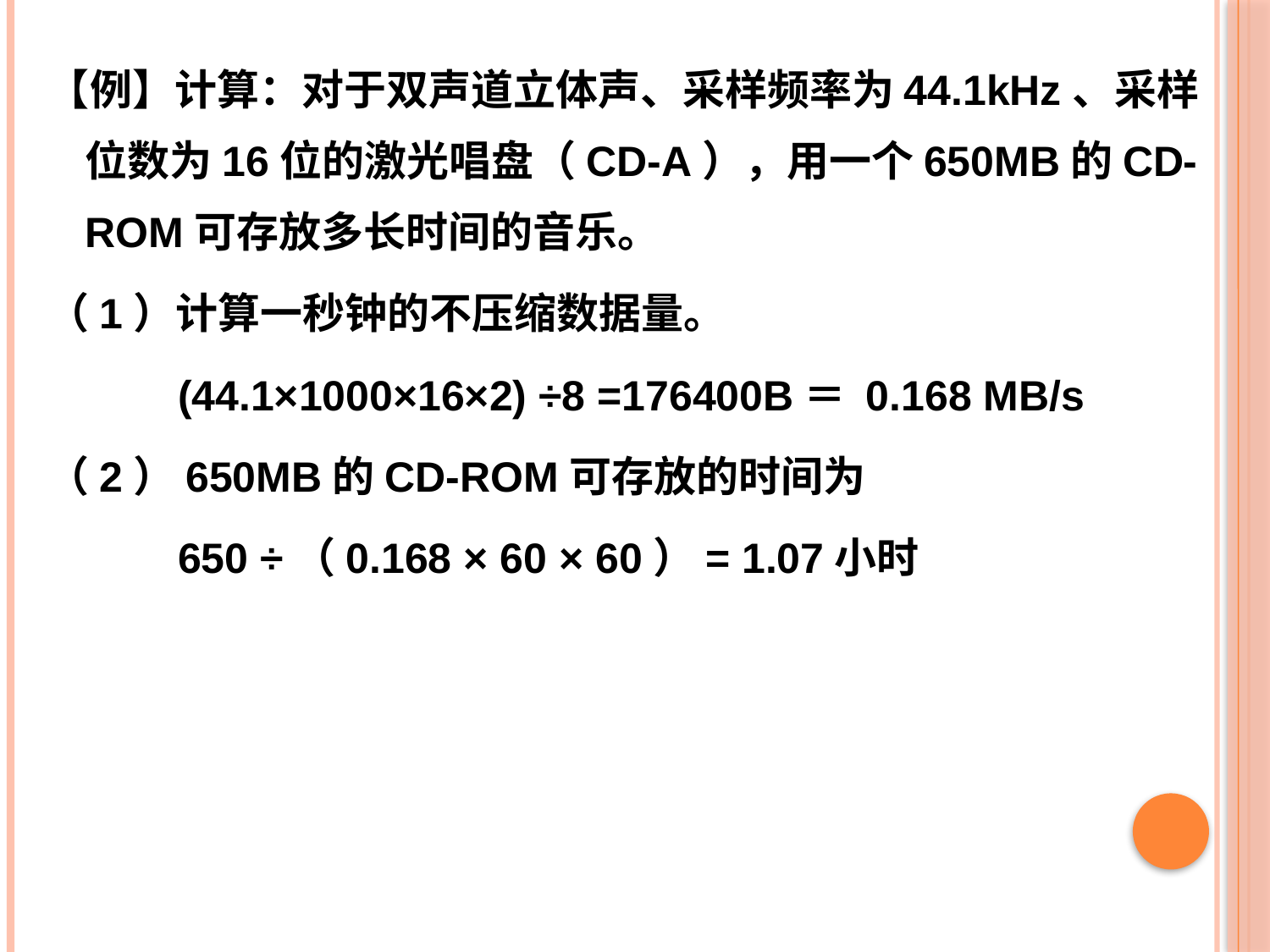

【例】计算：对于双声道立体声、采样频率为44.1kHz、采样位数为16位的激光唱盘（CD-A），用一个650MB的CD-ROM可存放多长时间的音乐。
（1）计算一秒钟的不压缩数据量。
           (44.1×1000×16×2) ÷8 =176400B＝ 0.168 MB/s
（2）650MB的CD-ROM可存放的时间为
           650 ÷（0.168 × 60 × 60）= 1.07小时